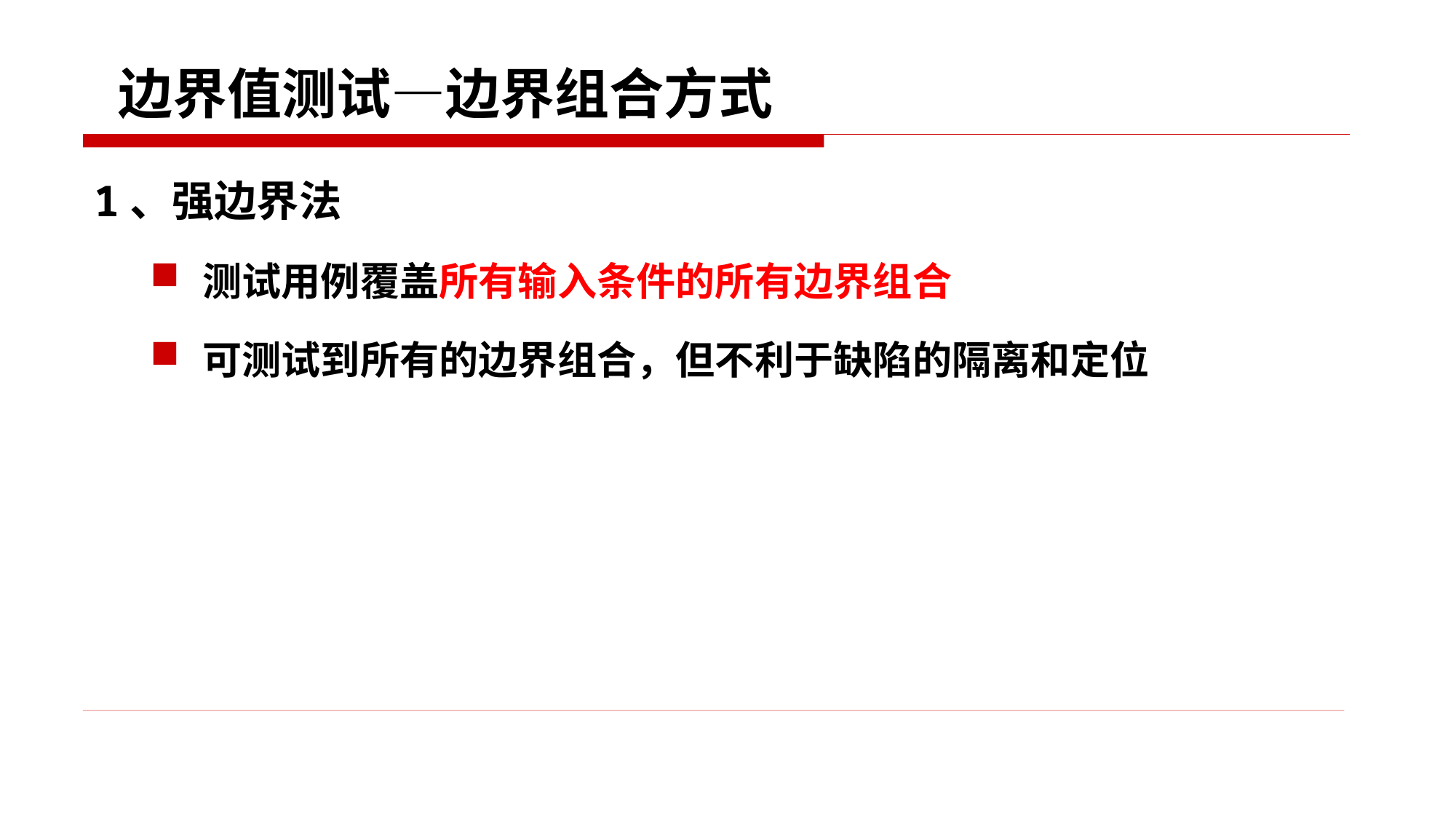

# 边界值测试—边界组合方式
1、强边界法
测试用例覆盖所有输入条件的所有边界组合
可测试到所有的边界组合，但不利于缺陷的隔离和定位